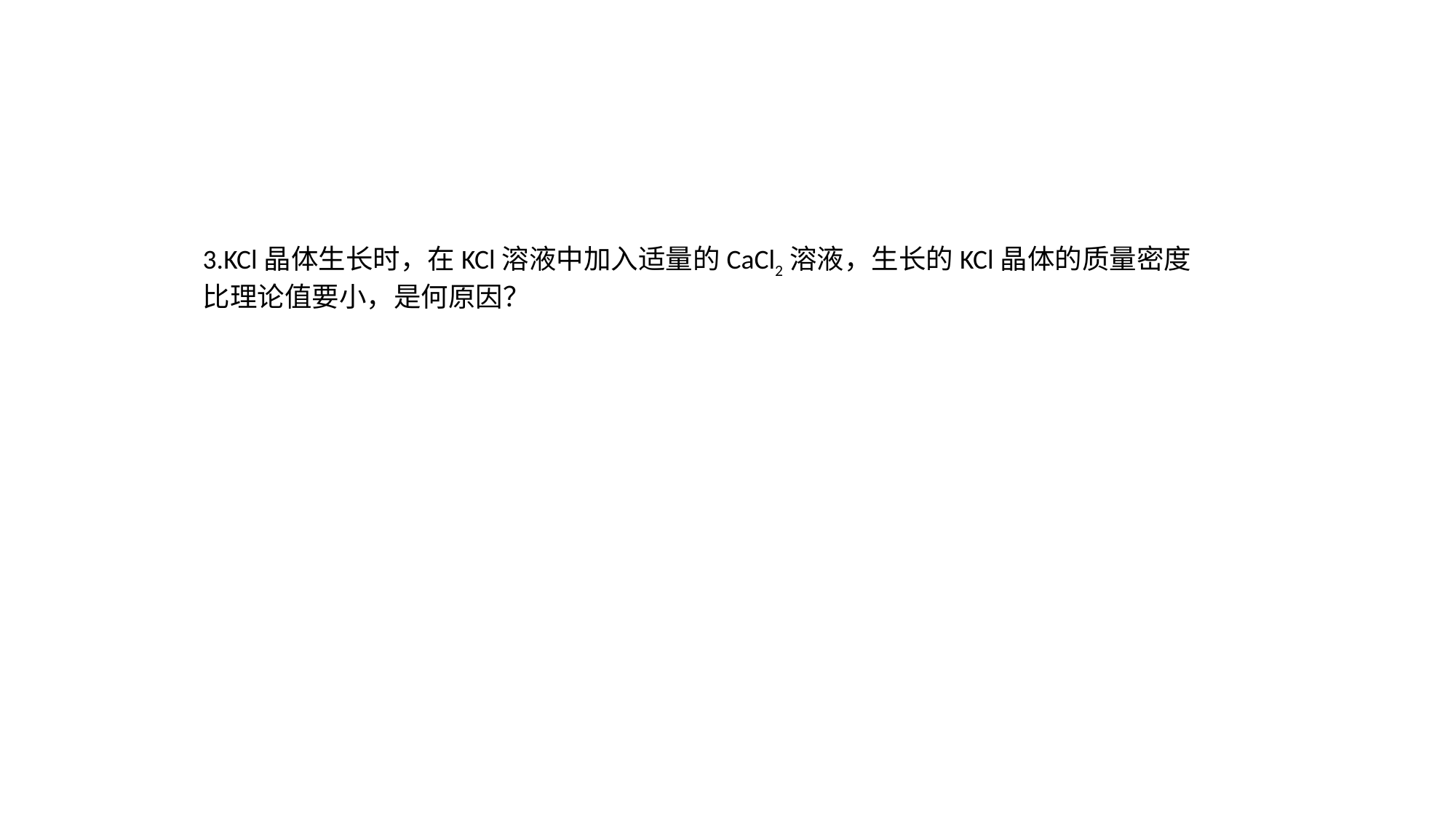

3.KCl晶体生长时，在KCl溶液中加入适量的CaCl2溶液，生长的KCl晶体的质量密度
比理论值要小，是何原因？